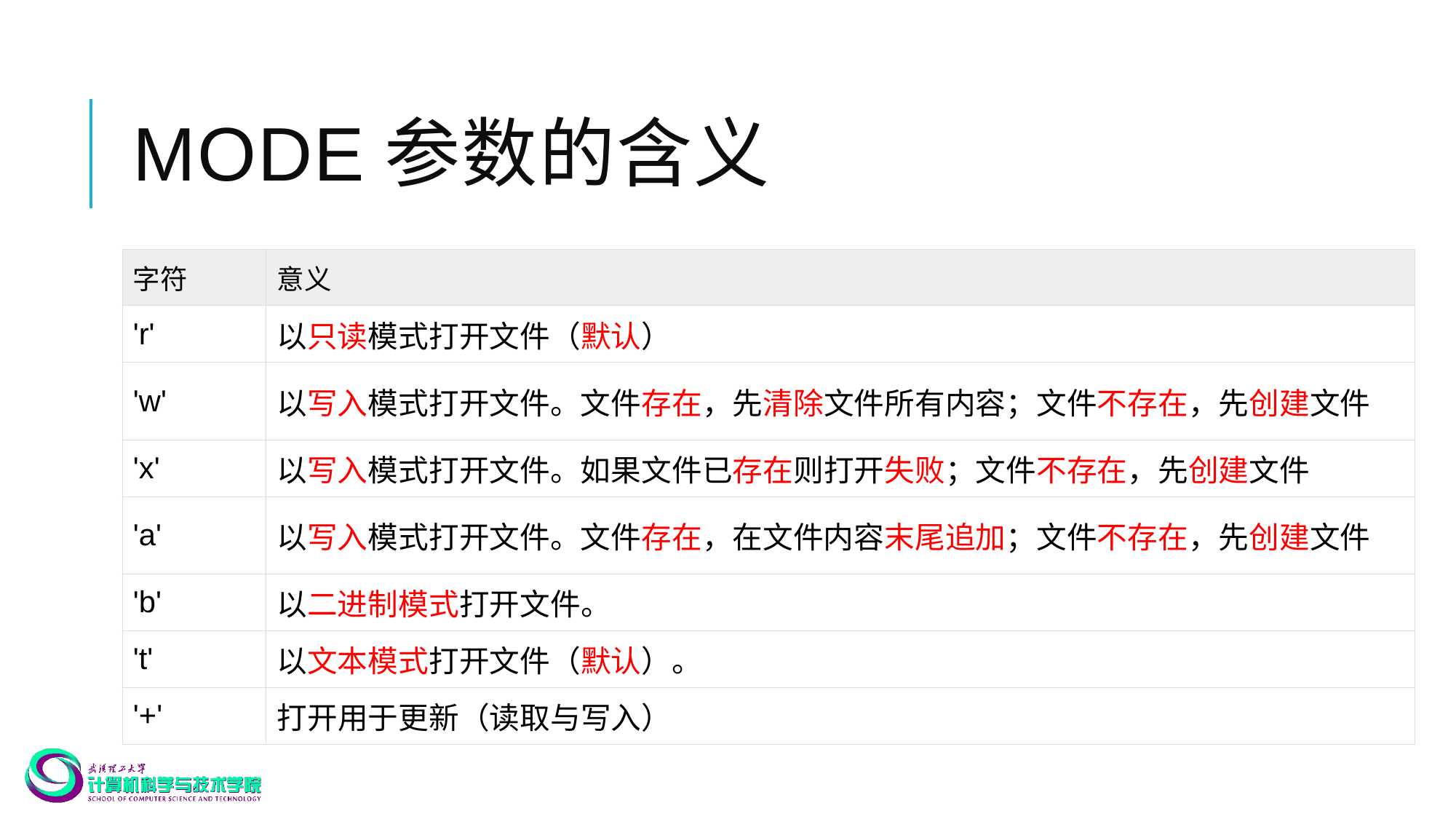

# Mode参数的含义
| 字符 | 意义 |
| --- | --- |
| 'r' | 以只读模式打开文件（默认） |
| 'w' | 以写入模式打开文件。文件存在，先清除文件所有内容；文件不存在，先创建文件 |
| 'x' | 以写入模式打开文件。如果文件已存在则打开失败；文件不存在，先创建文件 |
| 'a' | 以写入模式打开文件。文件存在，在文件内容末尾追加；文件不存在，先创建文件 |
| 'b' | 以二进制模式打开文件。 |
| 't' | 以文本模式打开文件（默认）。 |
| '+' | 打开用于更新（读取与写入） |